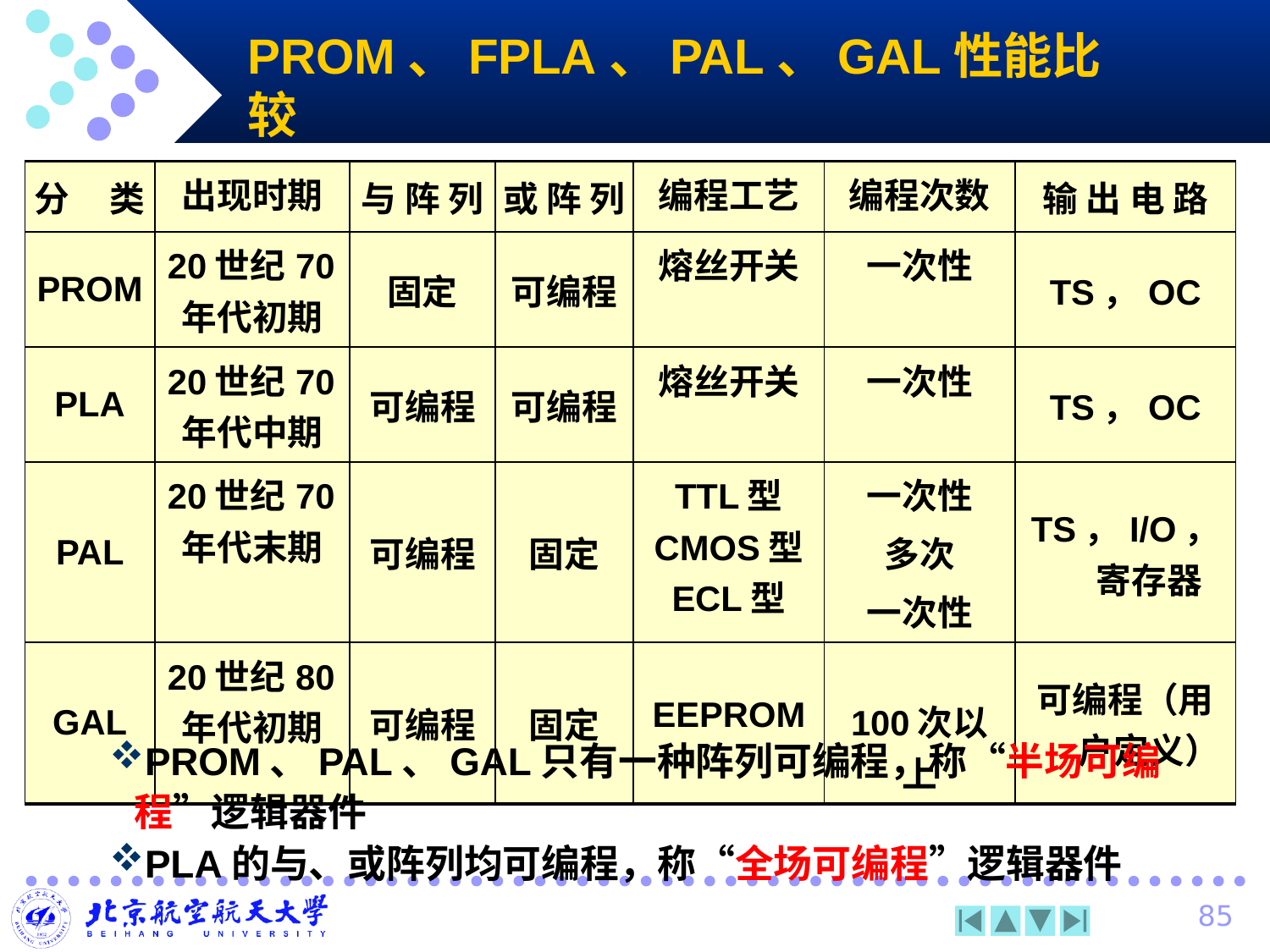

PROM、FPLA、PAL、GAL性能比较
| 分 类 | 出现时期 | 与 阵 列 | 或 阵 列 | 编程工艺 | 编程次数 | 输 出 电 路 |
| --- | --- | --- | --- | --- | --- | --- |
| PROM | 20世纪70年代初期 | 固定 | 可编程 | 熔丝开关 | 一次性 | TS，OC |
| PLA | 20世纪70年代中期 | 可编程 | 可编程 | 熔丝开关 | 一次性 | TS，OC |
| PAL | 20世纪70年代末期 | 可编程 | 固定 | TTL型 CMOS型 ECL型 | 一次性 多次 一次性 | TS，I/O，寄存器 |
| GAL | 20世纪80年代初期 | 可编程 | 固定 | EEPROM | 100次以上 | 可编程（用户定义） |
PROM、PAL、GAL只有一种阵列可编程，称“半场可编程”逻辑器件
PLA的与、或阵列均可编程，称“全场可编程”逻辑器件
85